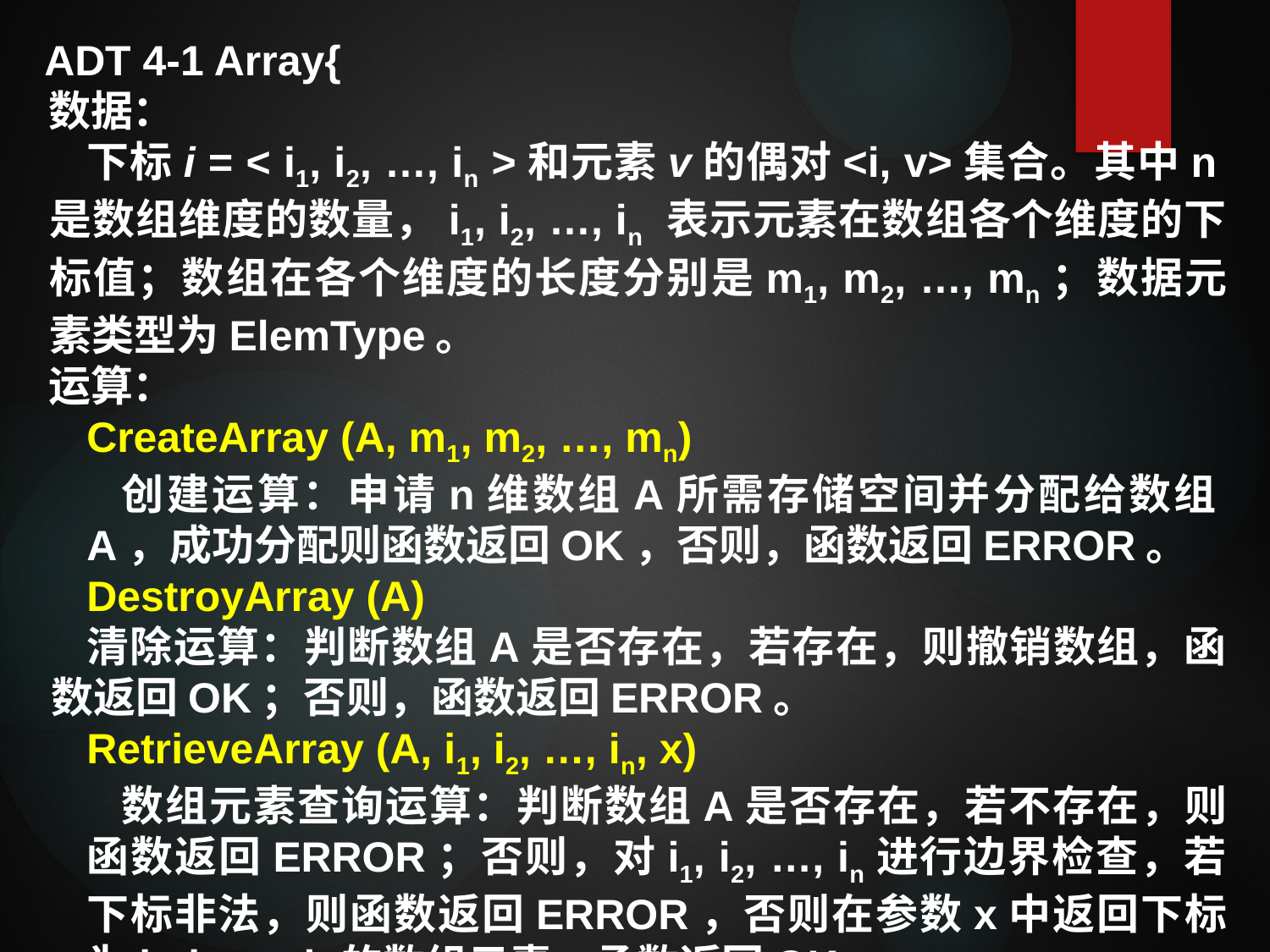

ADT 4-1 Array{
数据：
下标i = < i1, i2, …, in >和元素v的偶对<i, v>集合。其中n是数组维度的数量，i1, i2, …, in 表示元素在数组各个维度的下标值；数组在各个维度的长度分别是m1, m2, …, mn；数据元素类型为ElemType。
运算：
CreateArray (A, m1, m2, …, mn)
创建运算：申请n维数组A所需存储空间并分配给数组A，成功分配则函数返回OK，否则，函数返回ERROR。
DestroyArray (A)
清除运算：判断数组A是否存在，若存在，则撤销数组，函数返回OK；否则，函数返回ERROR。
RetrieveArray (A, i1, i2, …, in, x)
数组元素查询运算：判断数组A是否存在，若不存在，则函数返回ERROR；否则，对i1, i2, …, in进行边界检查，若下标非法，则函数返回ERROR，否则在参数x中返回下标为i1, i2, …, in的数组元素，函数返回OK。